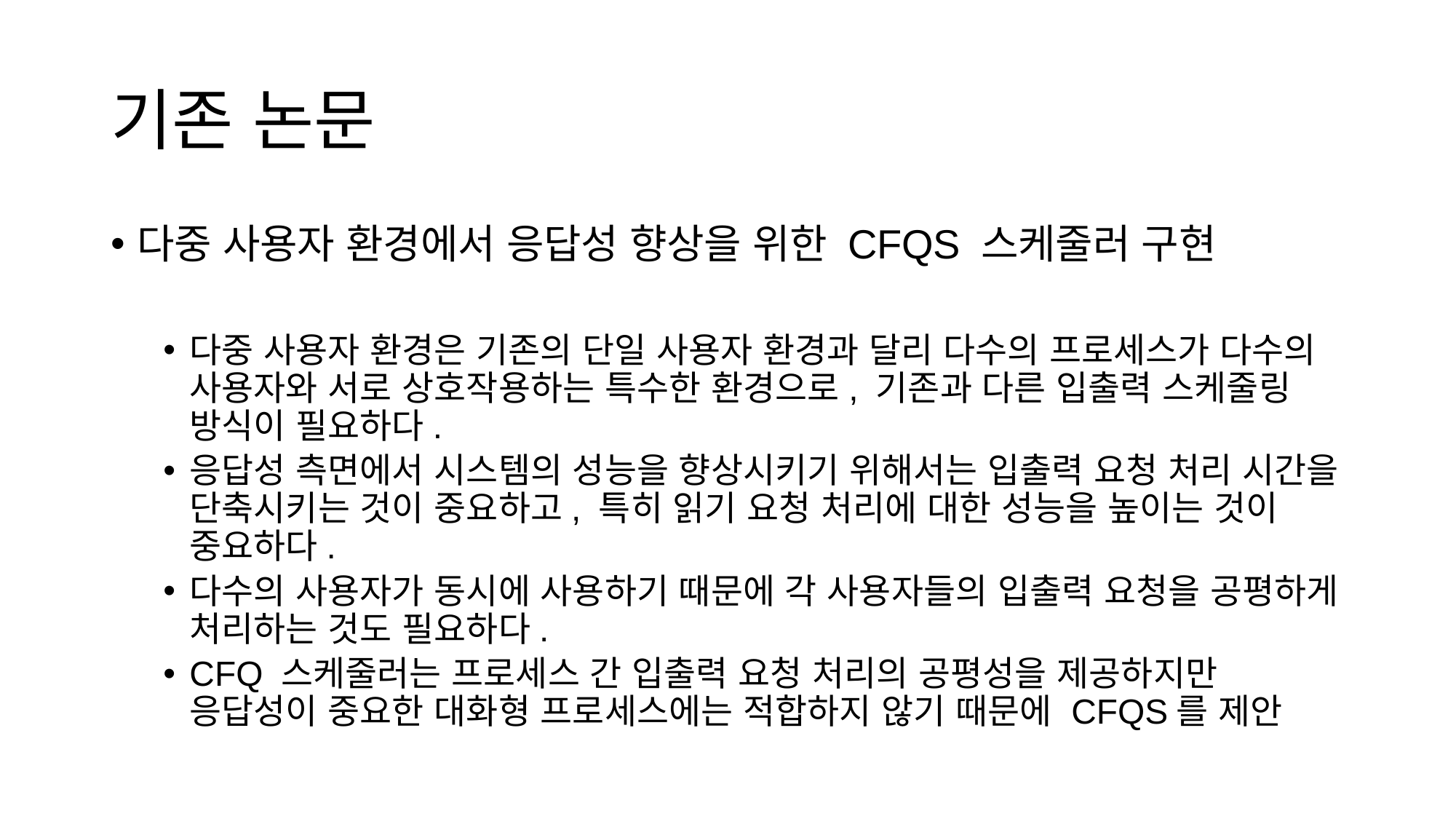

# 기존 논문
다중 사용자 환경에서 응답성 향상을 위한 CFQS 스케줄러 구현

다중 사용자 환경은 기존의 단일 사용자 환경과 달리 다수의 프로세스가 다수의 사용자와 서로 상호작용하는 특수한 환경으로, 기존과 다른 입출력 스케줄링 방식이 필요하다.
응답성 측면에서 시스템의 성능을 향상시키기 위해서는 입출력 요청 처리 시간을 단축시키는 것이 중요하고, 특히 읽기 요청 처리에 대한 성능을 높이는 것이 중요하다.
다수의 사용자가 동시에 사용하기 때문에 각 사용자들의 입출력 요청을 공평하게 처리하는 것도 필요하다.
CFQ 스케줄러는 프로세스 간 입출력 요청 처리의 공평성을 제공하지만 응답성이 중요한 대화형 프로세스에는 적합하지 않기 때문에 CFQS를 제안